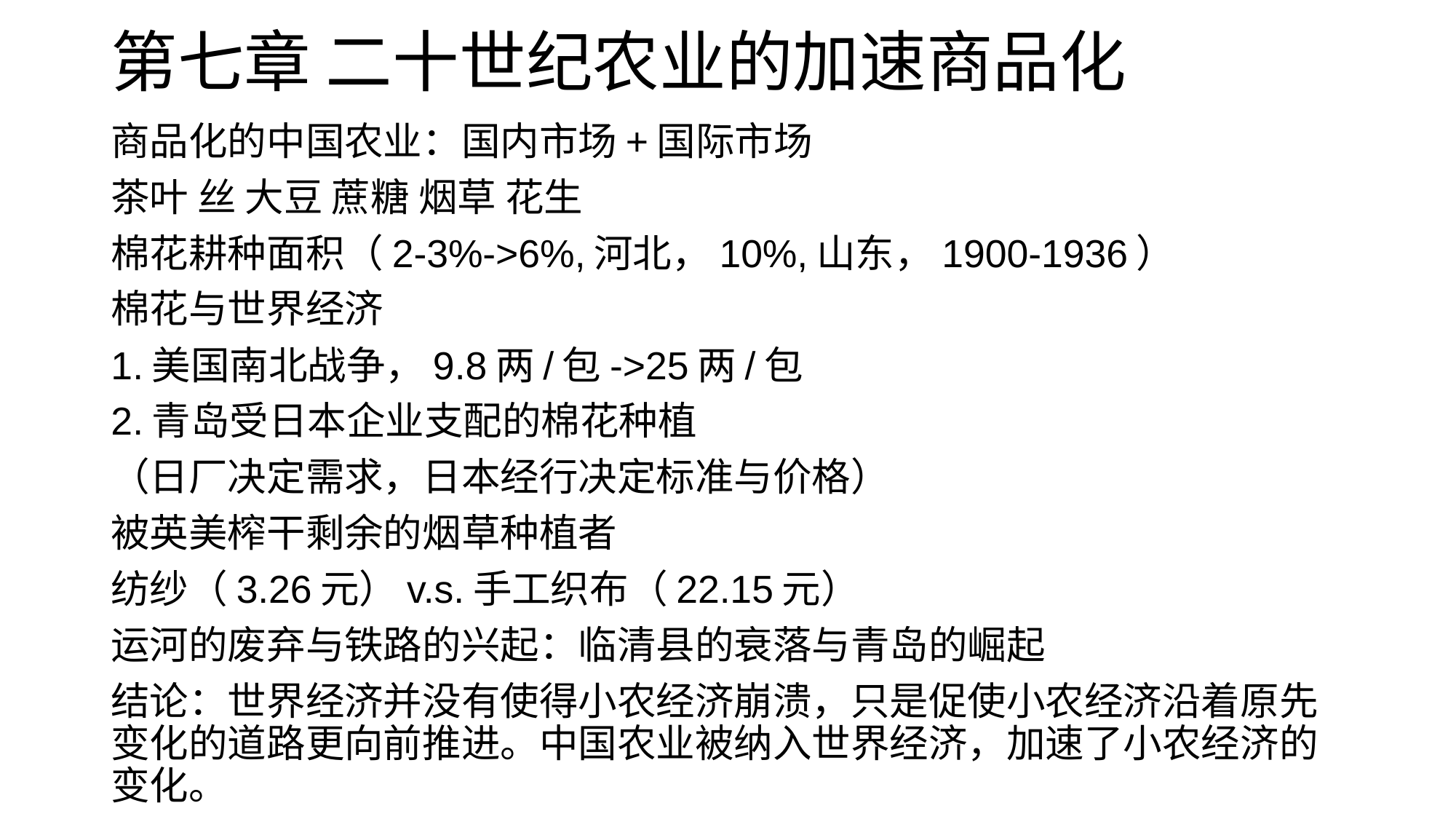

# 第七章 二十世纪农业的加速商品化
商品化的中国农业：国内市场+国际市场
茶叶 丝 大豆 蔗糖 烟草 花生
棉花耕种面积（2-3%->6%,河北，10%,山东，1900-1936）
棉花与世界经济
1.美国南北战争，9.8两/包->25两/包
2.青岛受日本企业支配的棉花种植
（日厂决定需求，日本经行决定标准与价格）
被英美榨干剩余的烟草种植者
纺纱（3.26元）v.s.手工织布（22.15元）
运河的废弃与铁路的兴起：临清县的衰落与青岛的崛起
结论：世界经济并没有使得小农经济崩溃，只是促使小农经济沿着原先变化的道路更向前推进。中国农业被纳入世界经济，加速了小农经济的变化。